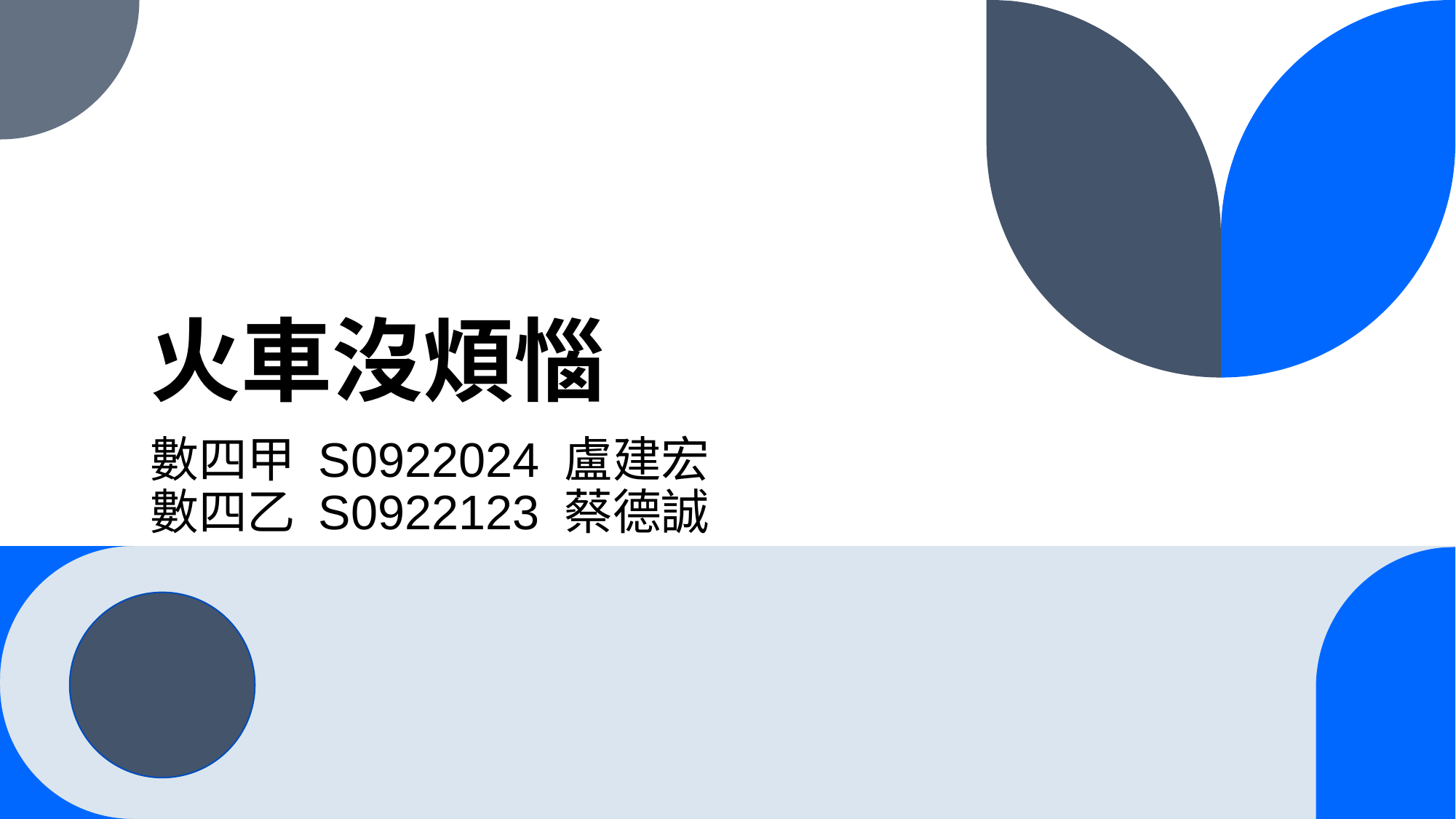

# 火車沒煩惱
數四甲 S0922024 盧建宏
數四乙 S0922123 蔡德誠